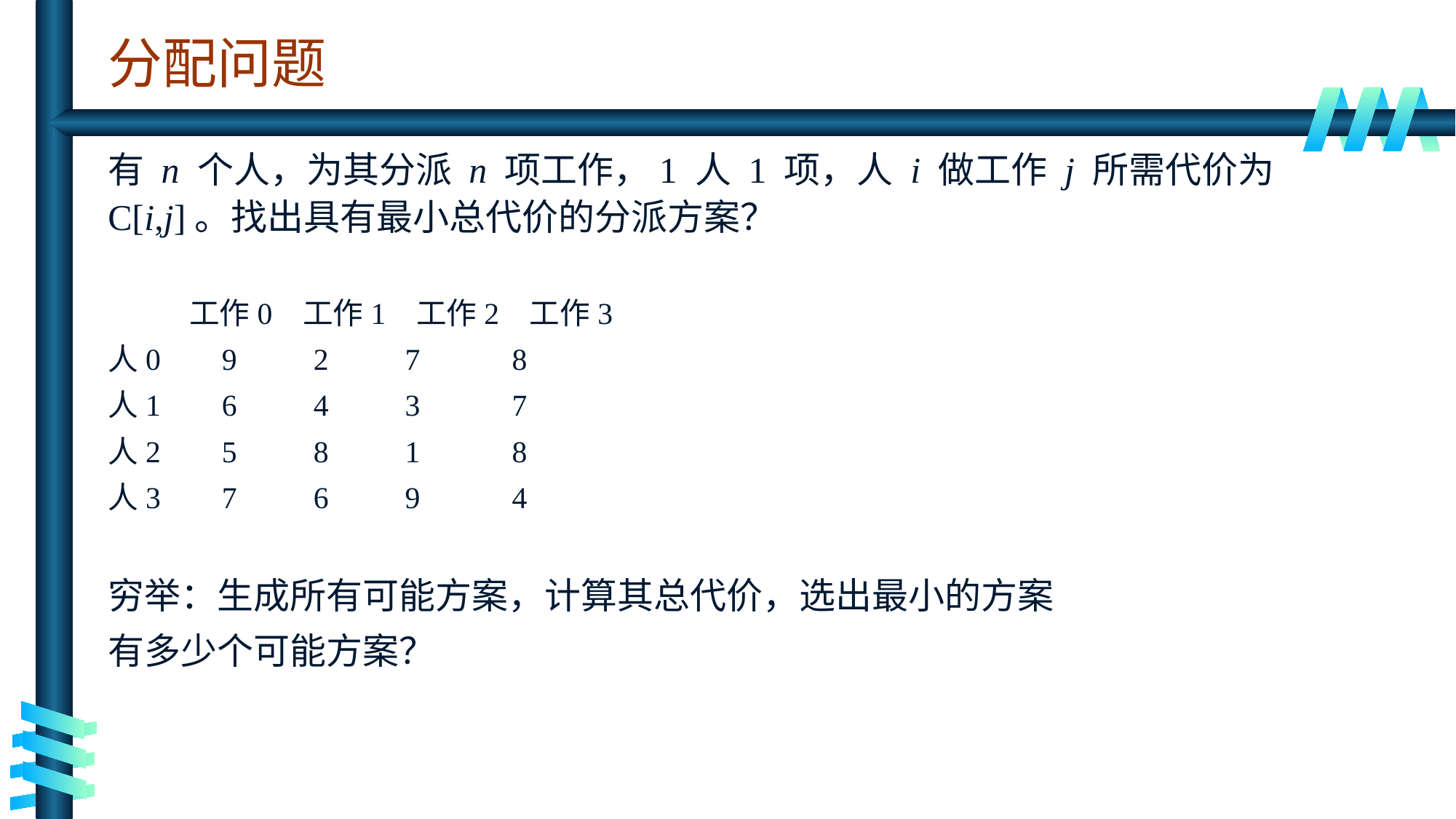

# 分配问题
有 n 个人，为其分派 n 项工作，1 人 1 项，人 i 做工作 j 所需代价为 C[i,j]。找出具有最小总代价的分派方案？

           工作0   工作1   工作2   工作3
人0        9          2          7            8
人1        6          4          3            7
人2        5          8          1            8
人3        7          6          9            4

穷举：生成所有可能方案，计算其总代价，选出最小的方案
有多少个可能方案？